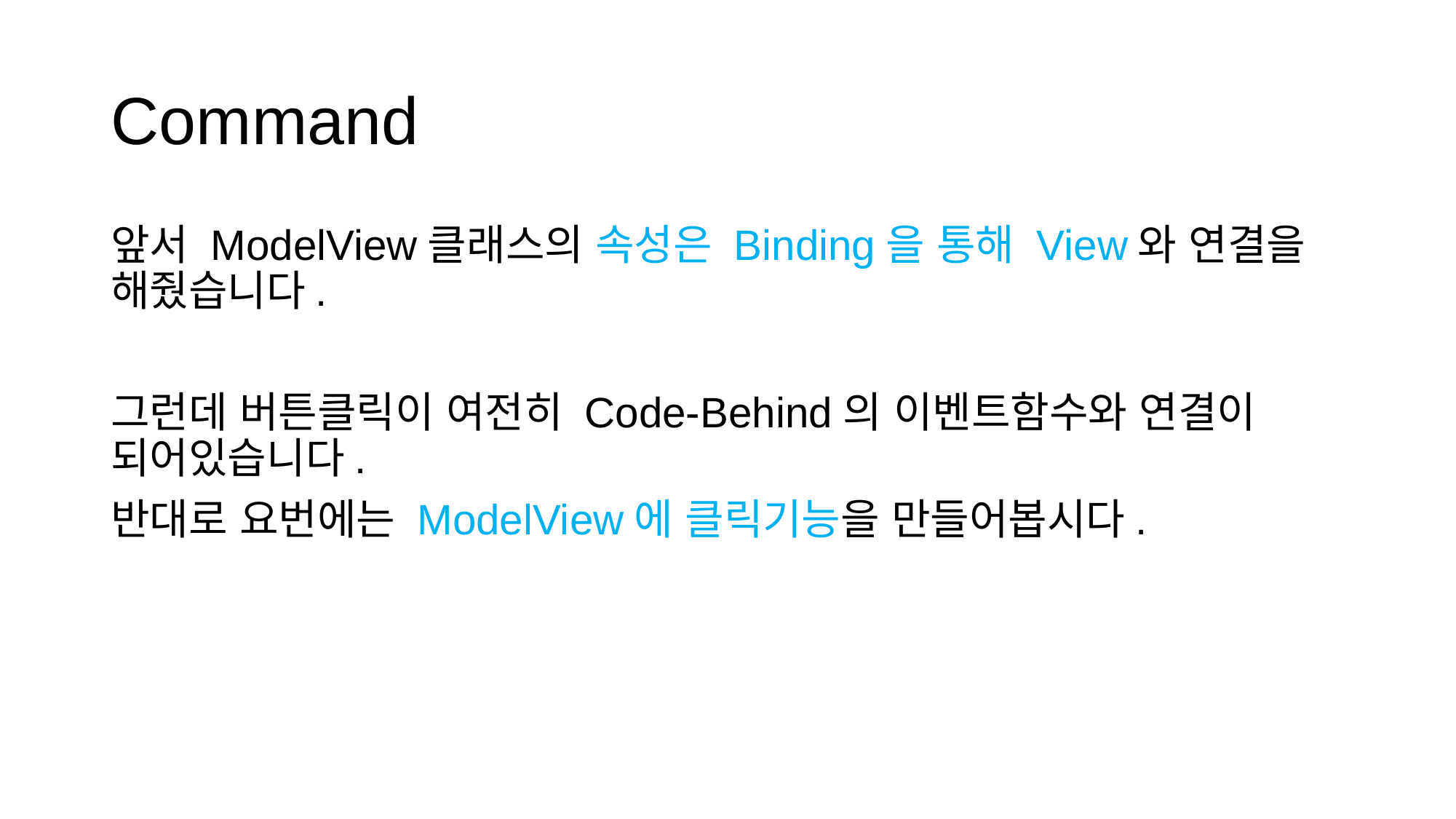

# Command
앞서 ModelView클래스의 속성은 Binding을 통해 View와 연결을 해줬습니다.

그런데 버튼클릭이 여전히 Code-Behind의 이벤트함수와 연결이 되어있습니다.
반대로 요번에는 ModelView에 클릭기능을 만들어봅시다.